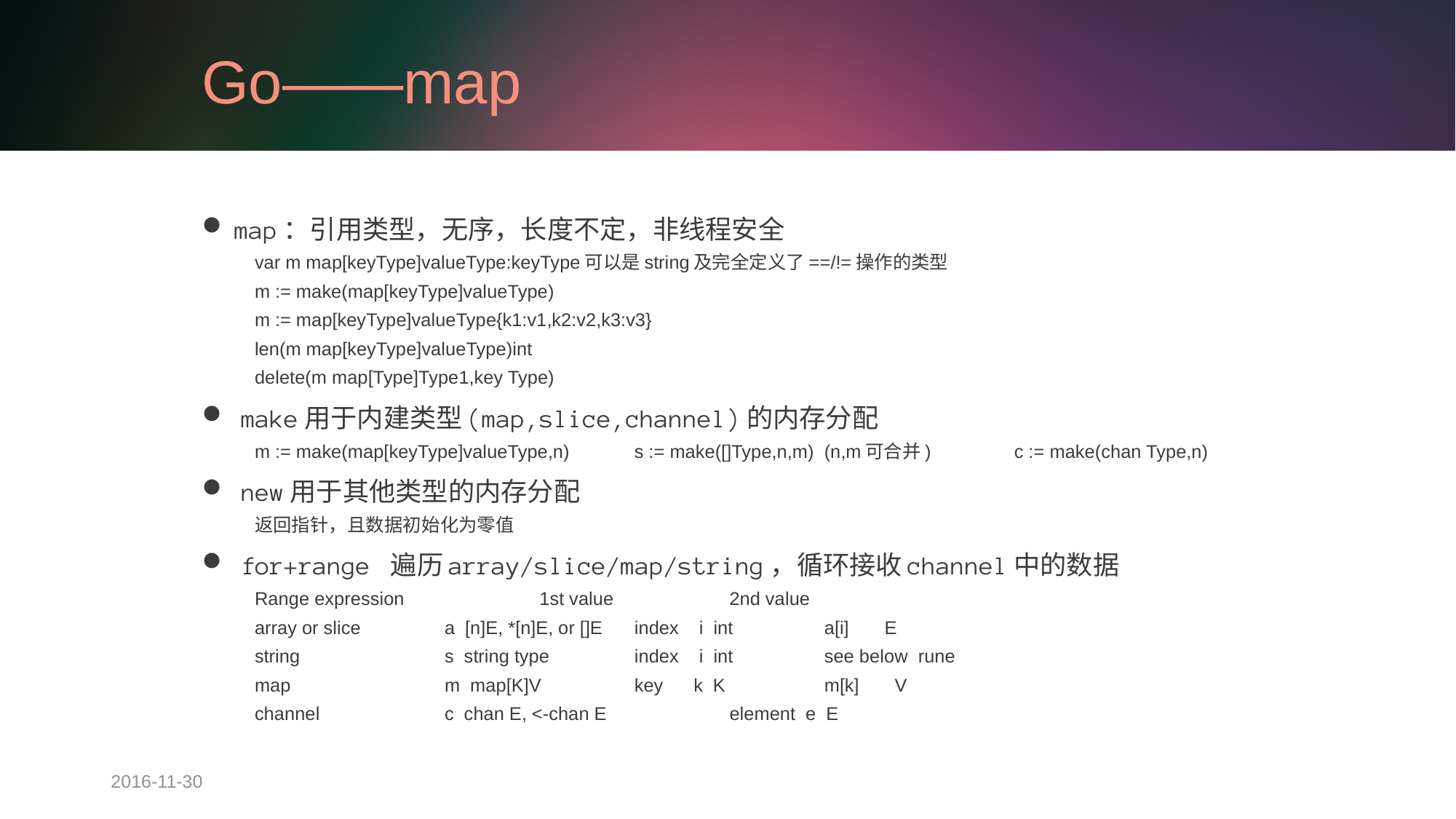

# Go——map
map：引用类型，无序，长度不定，非线程安全
var m map[keyType]valueType:keyType可以是string及完全定义了==/!=操作的类型
m := make(map[keyType]valueType)
m := map[keyType]valueType{k1:v1,k2:v2,k3:v3}
len(m map[keyType]valueType)int
delete(m map[Type]Type1,key Type)
make用于内建类型(map,slice,channel)的内存分配
m := make(map[keyType]valueType,n)	s := make([]Type,n,m)	(n,m可合并)    	c := make(chan Type,n)
new用于其他类型的内存分配
返回指针，且数据初始化为零值
for+range 遍历array/slice/map/string，循环接收channel中的数据
Range expression                          		1st value          	2nd value
array or slice  	a  [n]E, *[n]E, or []E    		index    i  int    	a[i]       E
string          	s  string type            		index    i  int    	see below  rune
map            	m  map[K]V                		key      k  K      	m[k]       V
channel         	c  chan E, <-chan E       		element  e  E
2016-11-30
14